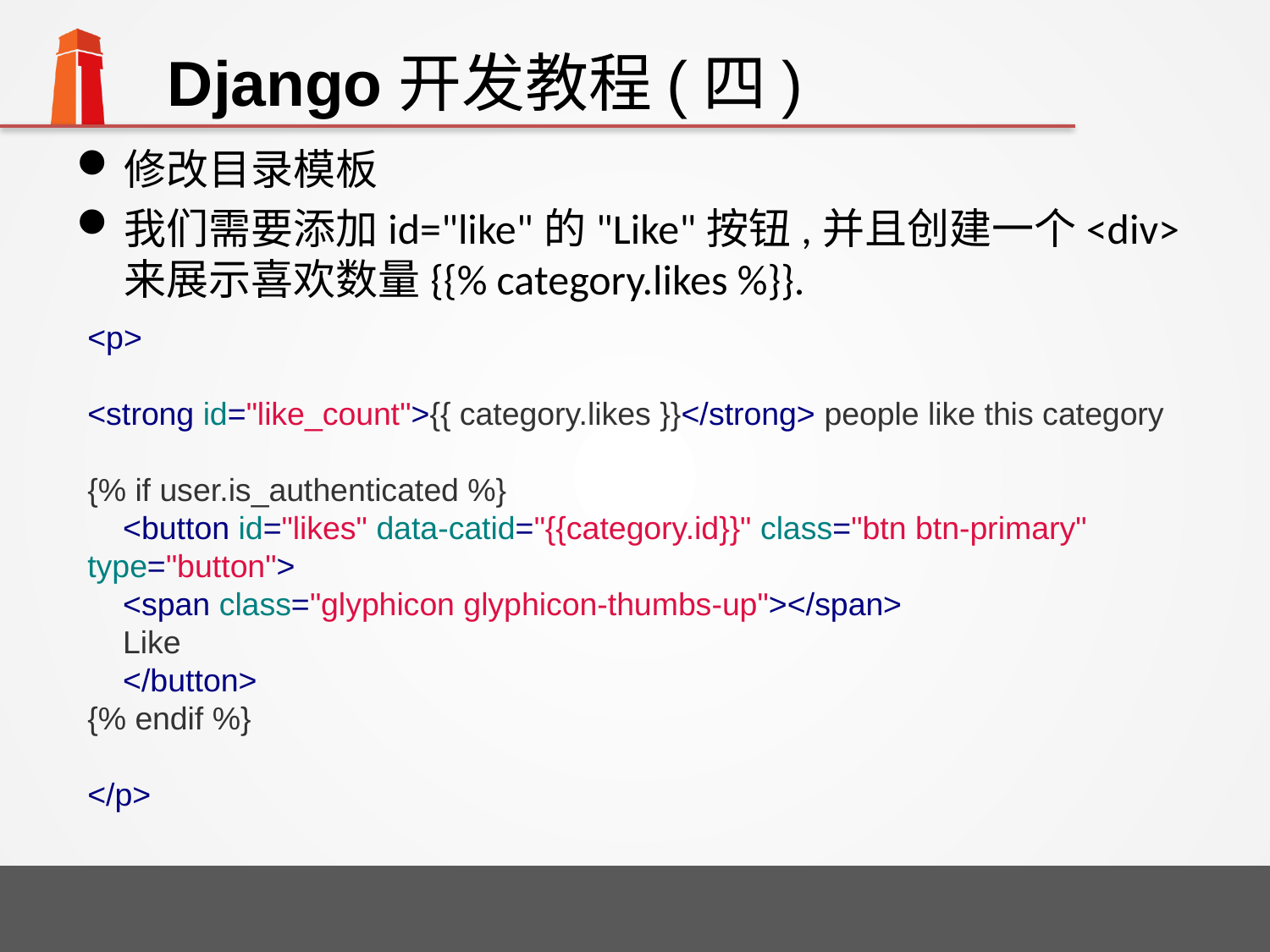

# Django开发教程(四)
修改目录模板
我们需要添加id="like"的"Like"按钮,并且创建一个<div>来展示喜欢数量{{% category.likes %}}.
<p>

<strong id="like_count">{{ category.likes }}</strong> people like this category

{% if user.is_authenticated %}
    <button id="likes" data-catid="{{category.id}}" class="btn btn-primary" type="button">
    <span class="glyphicon glyphicon-thumbs-up"></span>
    Like
    </button>
{% endif %}

</p>